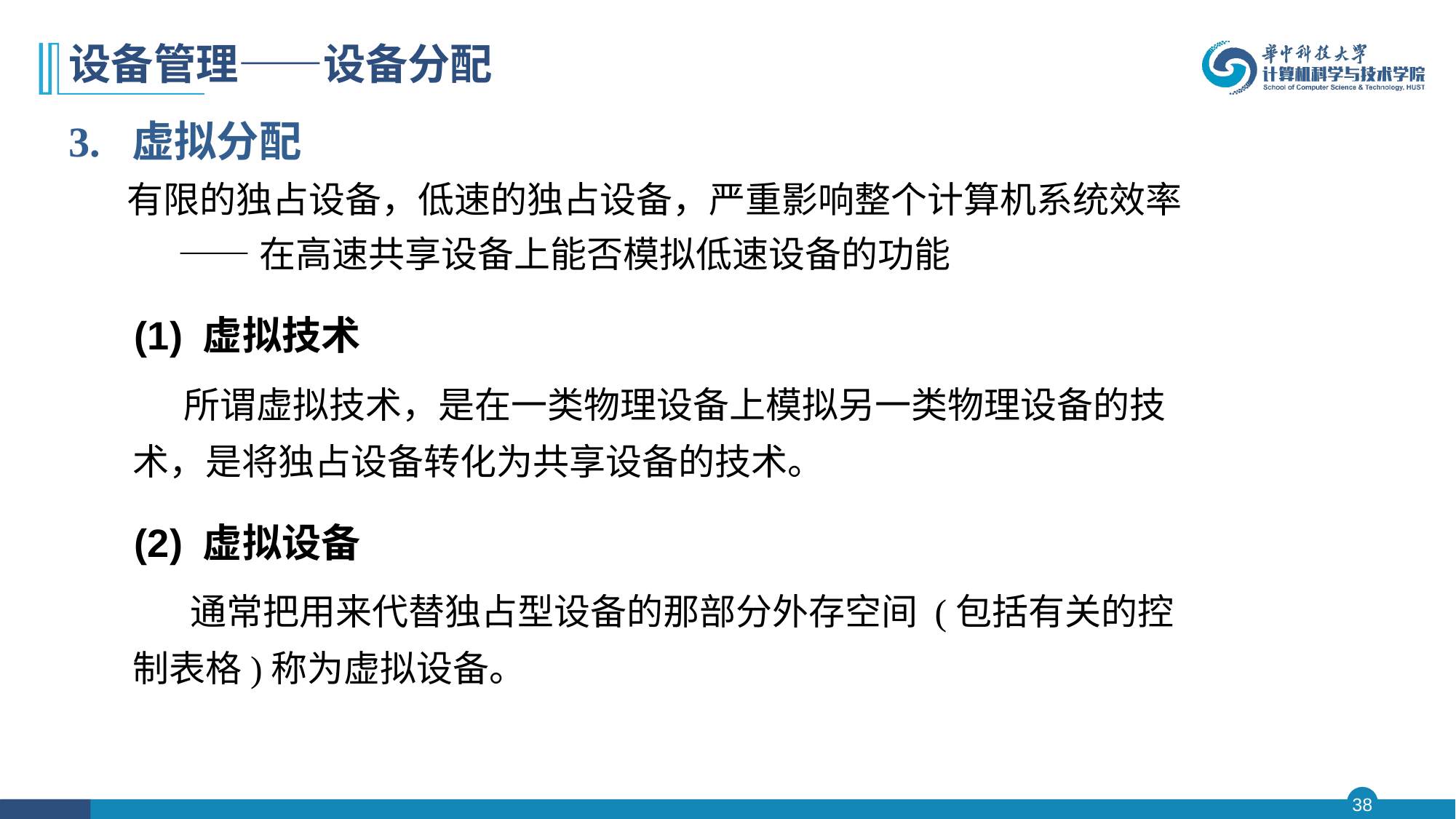

# 设备管理——设备分配
3.  虚拟分配
      有限的独占设备，低速的独占设备，严重影响整个计算机系统效率
	——在高速共享设备上能否模拟低速设备的功能
      (1) 虚拟技术
                所谓虚拟技术，是在一类物理设备上模拟另一类物理设备的技术，是将独占设备转化为共享设备的技术。
      (2) 虚拟设备
               通常把用来代替独占型设备的那部分外存空间 (包括有关的控制表格)称为虚拟设备。